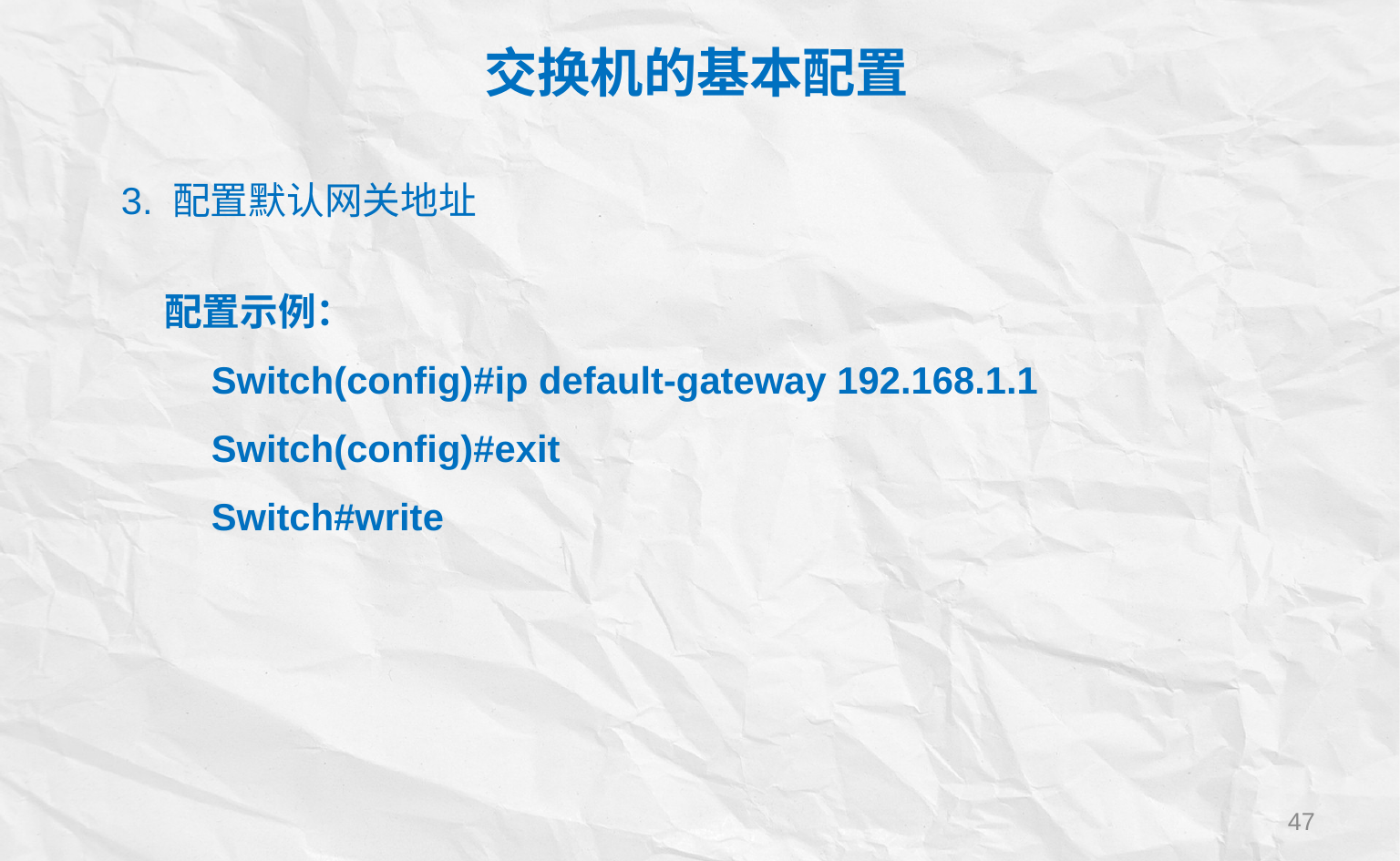

交换机的基本配置
3. 配置默认网关地址

配置示例：
　Switch(config)#ip default-gateway 192.168.1.1
　Switch(config)#exit
　Switch#write

 47